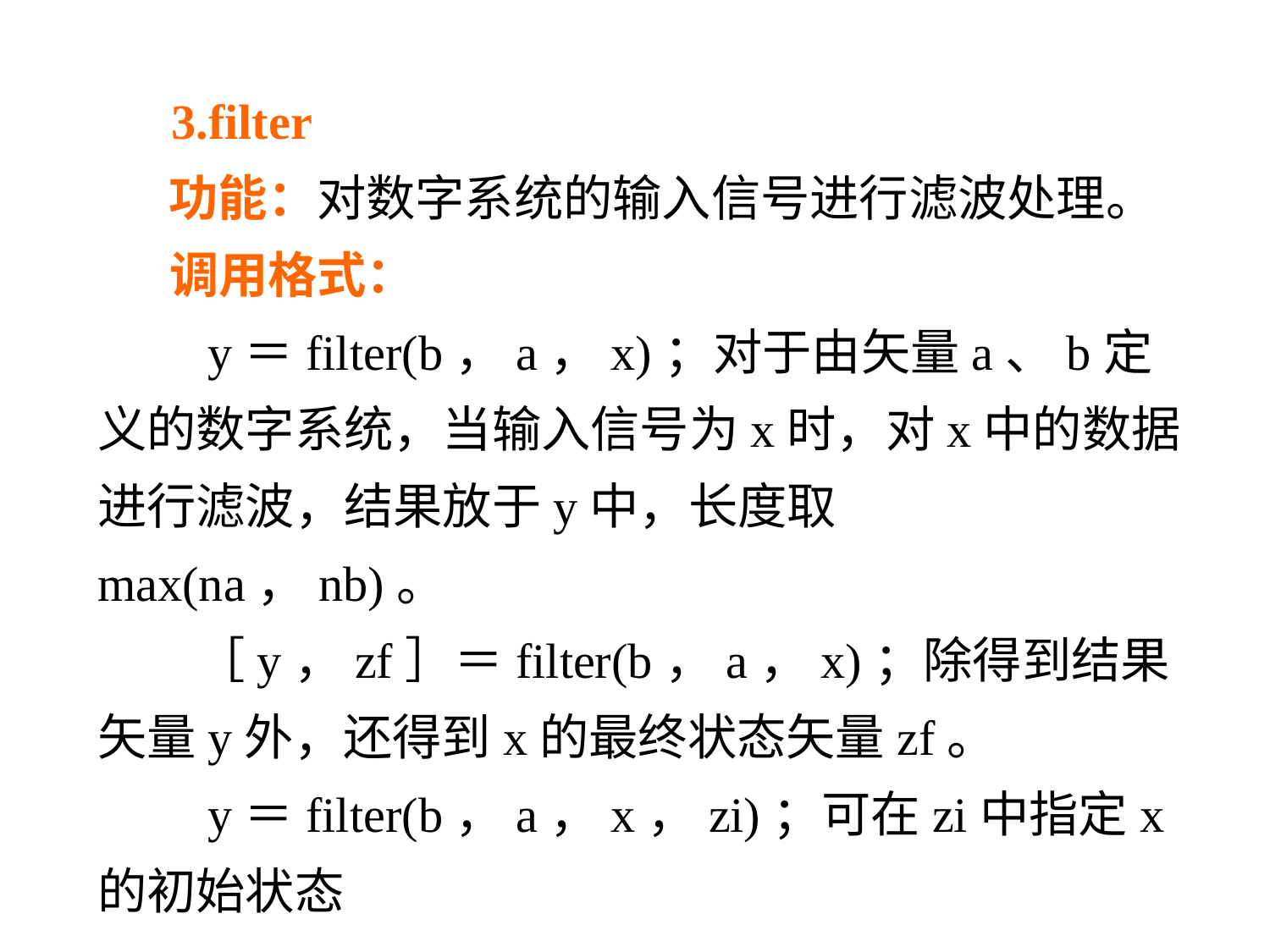

# 3.filter 　  功能：对数字系统的输入信号进行滤波处理。 　  调用格式： 　　y＝filter(b，a，x)；对于由矢量a、b定义的数字系统，当输入信号为x时，对x中的数据进行滤波，结果放于y中，长度取max(na，nb)。 　　［y，zf］＝filter(b，a，x)；除得到结果矢量y外，还得到x的最终状态矢量zf。 　　y＝filter(b，a，x，zi)；可在zi中指定x的初始状态